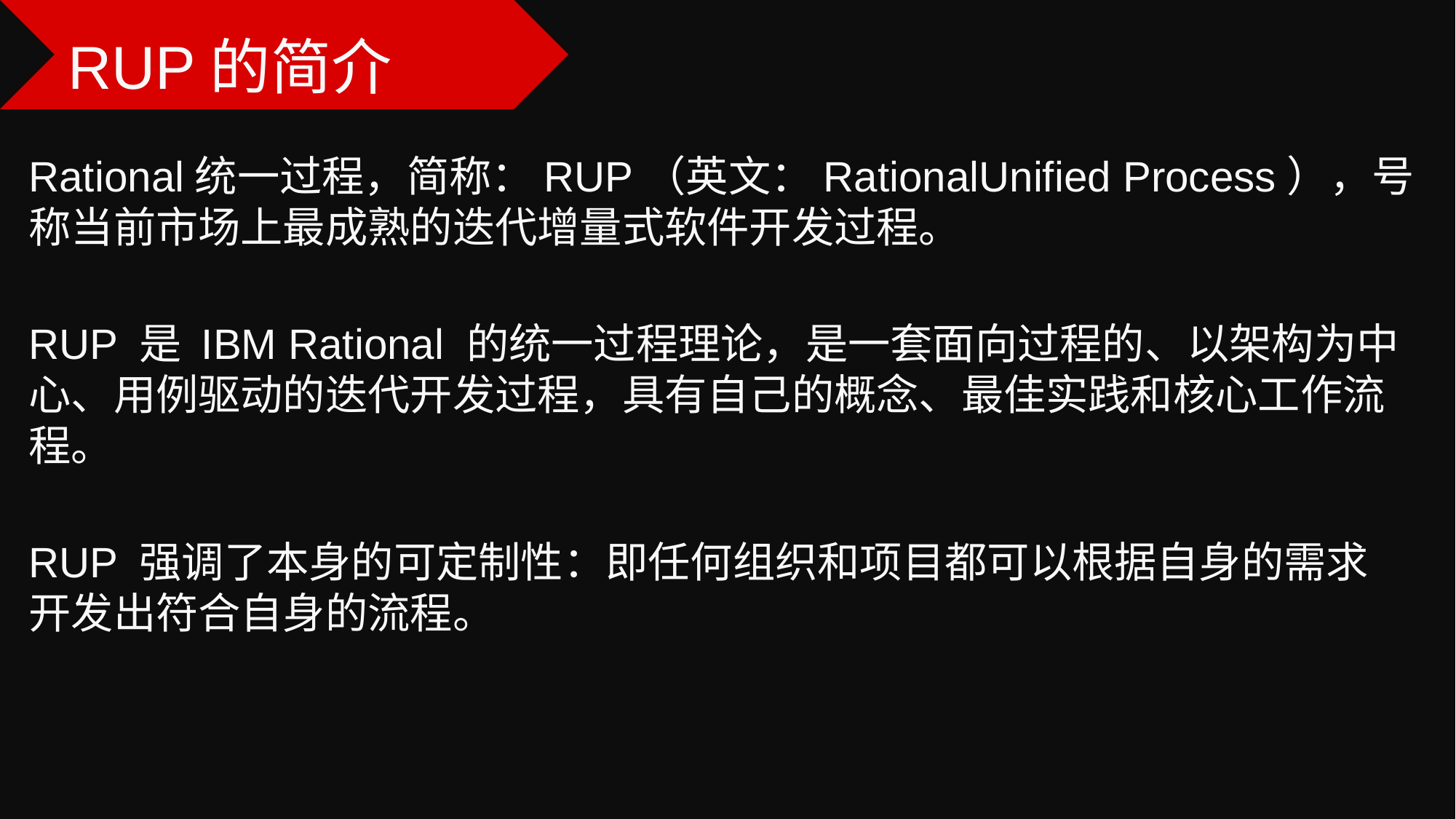

RUP的简介
Rational统一过程，简称：RUP（英文：RationalUnified Process），号称当前市场上最成熟的迭代增量式软件开发过程。

RUP 是 IBM Rational 的统一过程理论，是一套面向过程的、以架构为中心、用例驱动的迭代开发过程，具有自己的概念、最佳实践和核心工作流程。

RUP 强调了本身的可定制性：即任何组织和项目都可以根据自身的需求 开发出符合自身的流程。